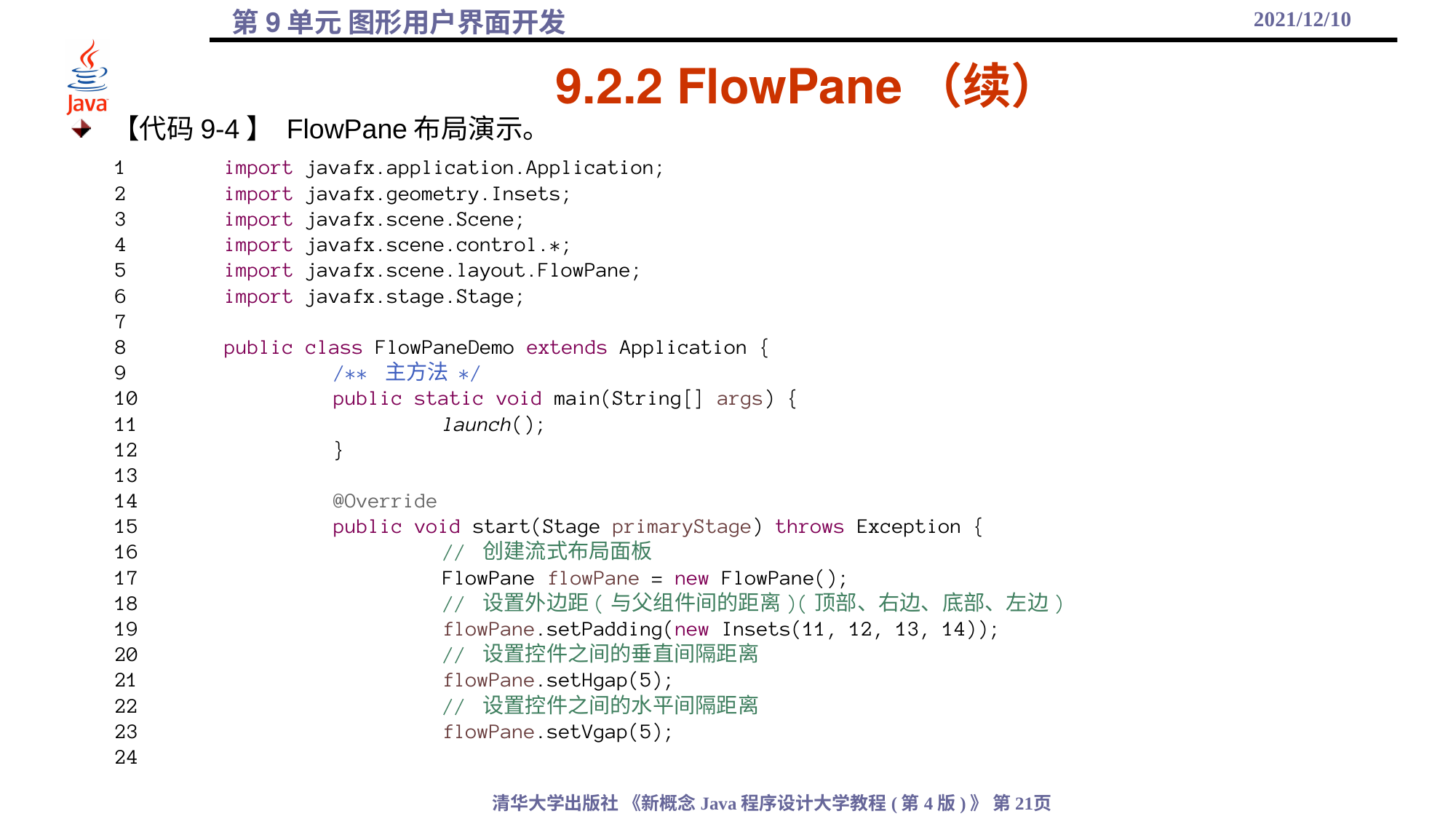

2021/12/10
# 9.2.2 FlowPane（续）
【代码9-4】 FlowPane布局演示。
1	import javafx.application.Application;
2	import javafx.geometry.Insets;
3	import javafx.scene.Scene;
4	import javafx.scene.control.*;
5	import javafx.scene.layout.FlowPane;
6	import javafx.stage.Stage;
7
8	public class FlowPaneDemo extends Application {
9		/** 主方法 */
10		public static void main(String[] args) {
11			launch();
12		}
13
14		@Override
15		public void start(Stage primaryStage) throws Exception {
16			// 创建流式布局面板
17			FlowPane flowPane = new FlowPane();
18			// 设置外边距(与父组件间的距离)(顶部、右边、底部、左边)
19			flowPane.setPadding(new Insets(11, 12, 13, 14));
20			// 设置控件之间的垂直间隔距离
21			flowPane.setHgap(5);
22			// 设置控件之间的水平间隔距离
23			flowPane.setVgap(5);
24